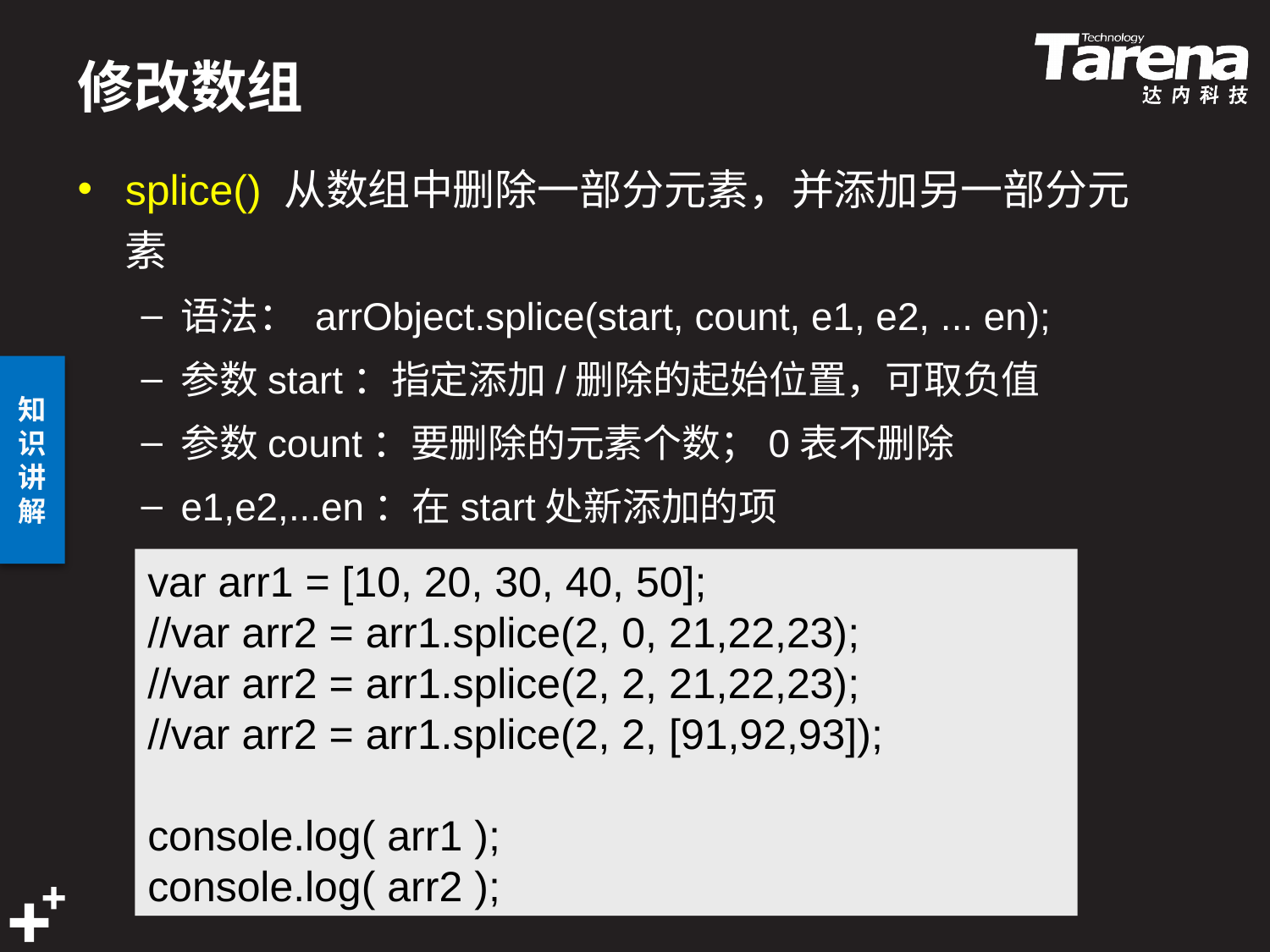

# 修改数组
splice() 从数组中删除一部分元素，并添加另一部分元素
语法： arrObject.splice(start, count, e1, e2, ... en);
参数start：指定添加/删除的起始位置，可取负值
参数count：要删除的元素个数；0表不删除
e1,e2,...en：在start处新添加的项
返回被删除的项目；现有数组内容会改变

var arr1 = [10, 20, 30, 40, 50];
//var arr2 = arr1.splice(2, 0, 21,22,23);
//var arr2 = arr1.splice(2, 2, 21,22,23);
//var arr2 = arr1.splice(2, 2, [91,92,93]);

console.log( arr1 );
console.log( arr2 );